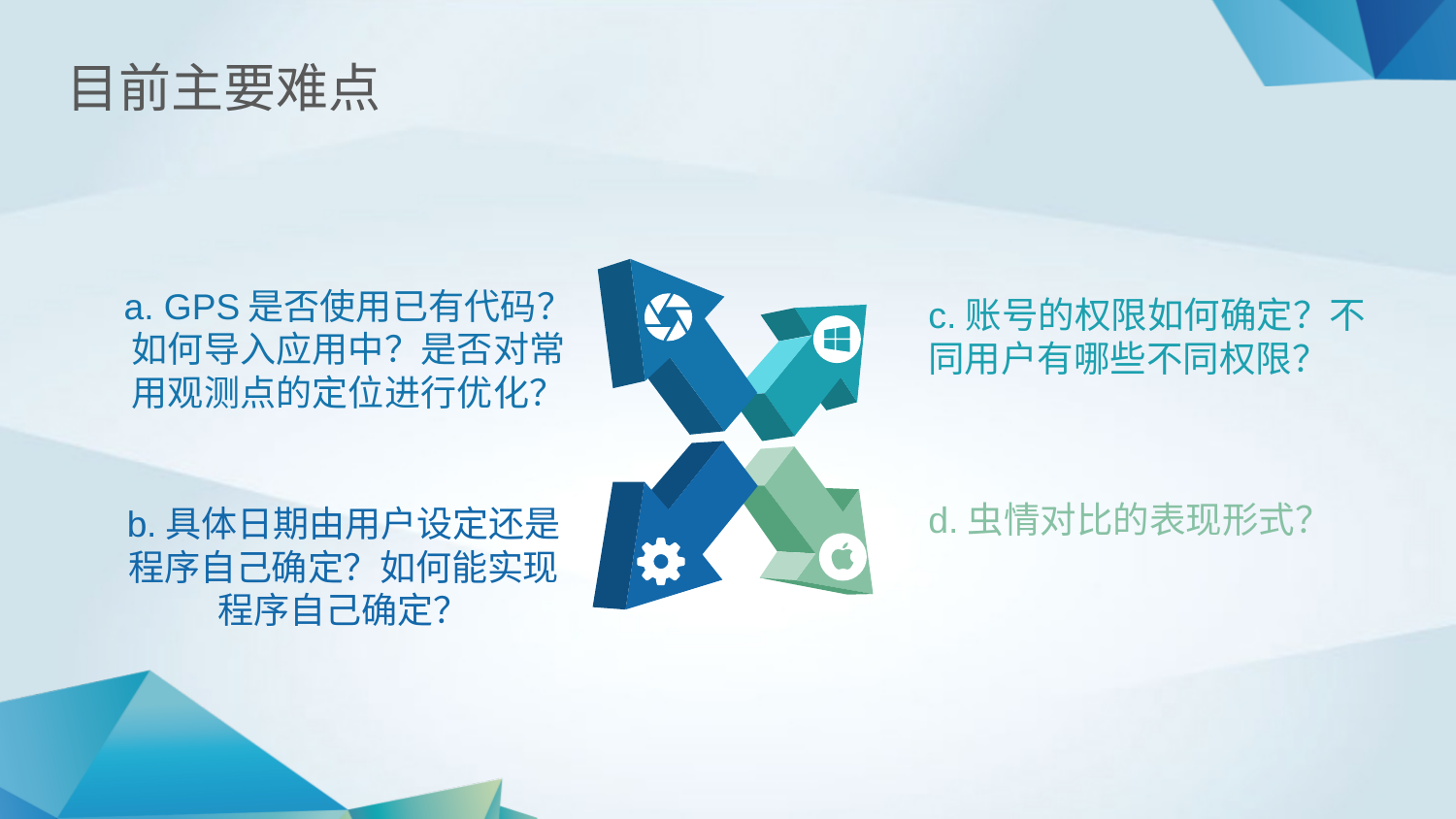

目前主要难点

a. GPS是否使用已有代码？
如何导入应用中？是否对常
用观测点的定位进行优化？
c.账号的权限如何确定？不
同用户有哪些不同权限？

d.虫情对比的表现形式？
b.具体日期由用户设定还是
程序自己确定？如何能实现
程序自己确定？